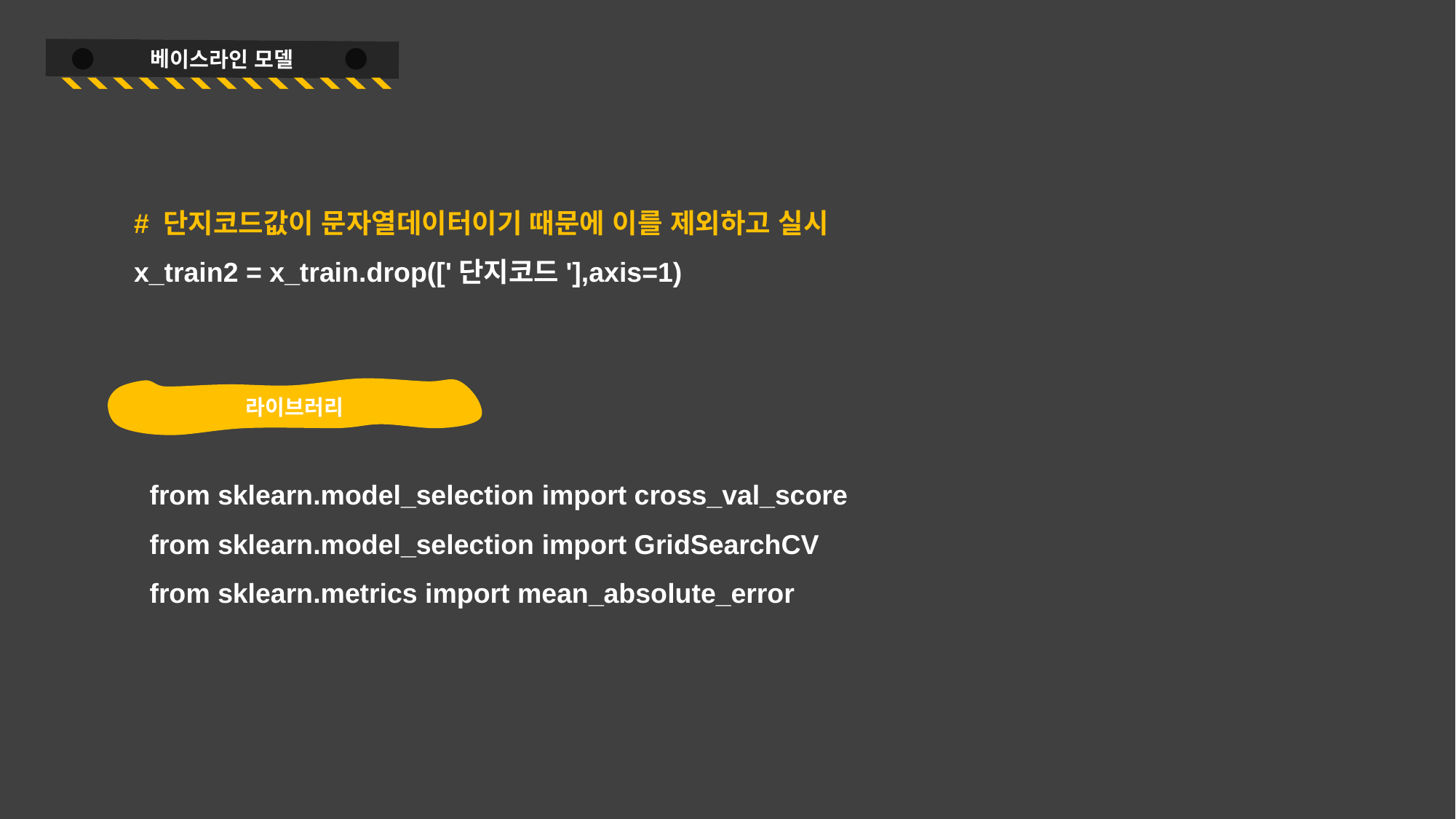

베이스라인 모델

# 단지코드값이 문자열데이터이기 때문에 이를 제외하고 실시
x_train2 = x_train.drop(['단지코드'],axis=1)
라이브러리
from sklearn.model_selection import cross_val_score
from sklearn.model_selection import GridSearchCV
from sklearn.metrics import mean_absolute_error